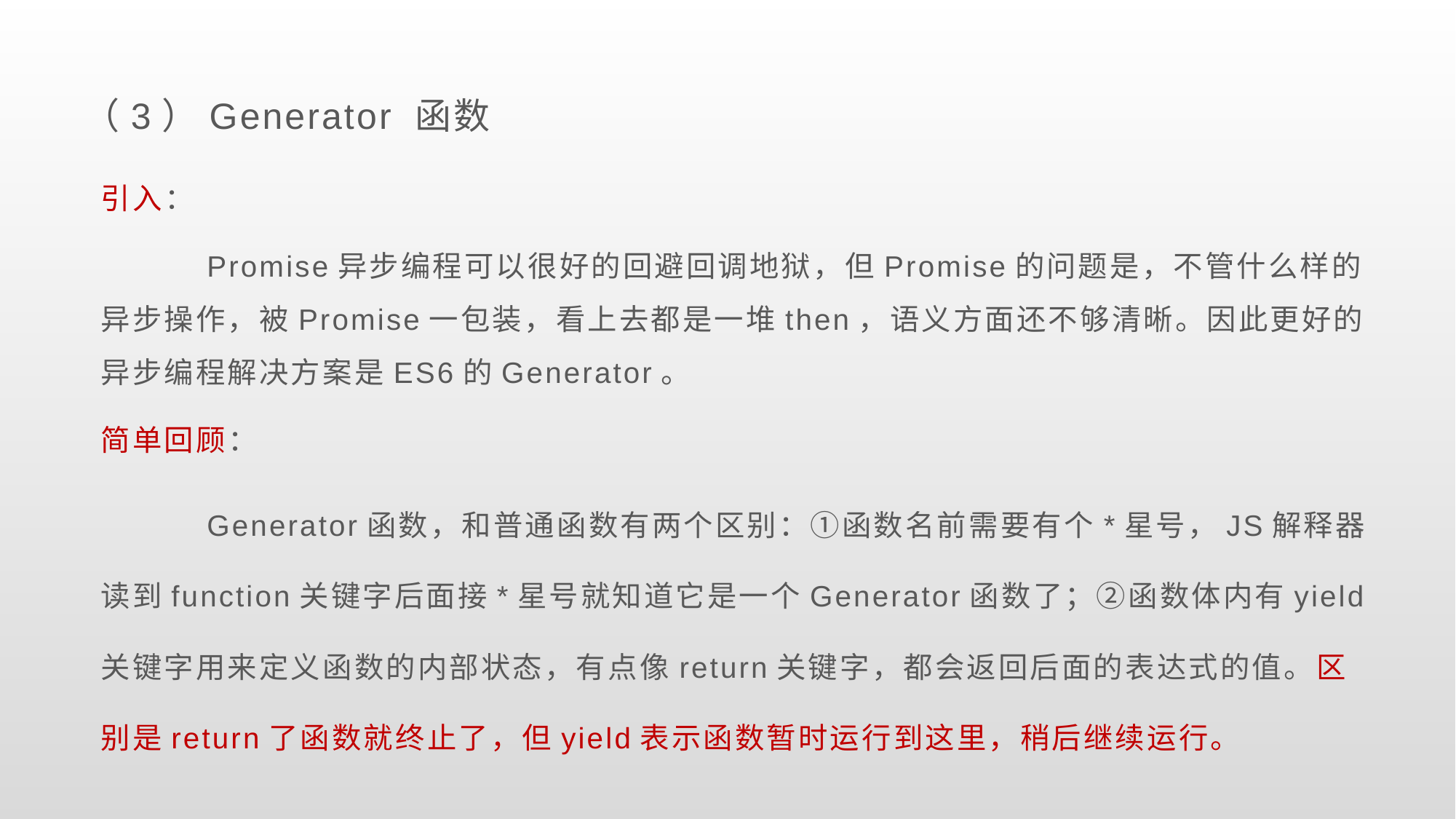

# （3）Generator 函数
引入：
	Promise异步编程可以很好的回避回调地狱，但Promise的问题是，不管什么样的异步操作，被Promise一包装，看上去都是一堆then，语义方面还不够清晰。因此更好的异步编程解决方案是ES6的Generator。
简单回顾：
	Generator函数，和普通函数有两个区别：①函数名前需要有个*星号，JS解释器读到function关键字后面接*星号就知道它是一个Generator函数了；②函数体内有yield关键字用来定义函数的内部状态，有点像return关键字，都会返回后面的表达式的值。区别是return了函数就终止了，但yield表示函数暂时运行到这里，稍后继续运行。